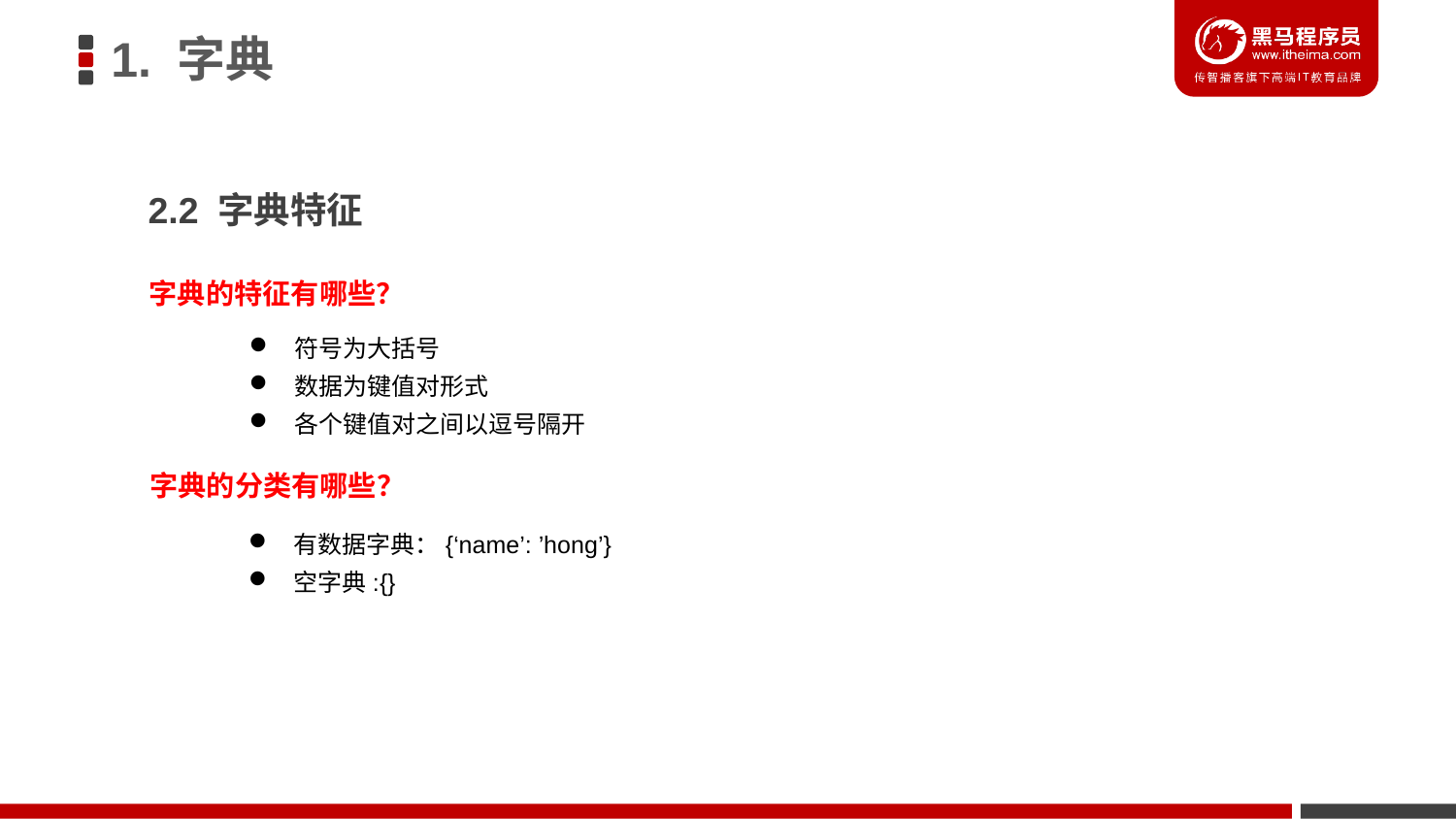

1. 字典
2.2 字典特征
字典的特征有哪些？
符号为大括号
数据为键值对形式
各个键值对之间以逗号隔开
字典的分类有哪些？
有数据字典：{‘name’: ’hong’}
空字典:{}